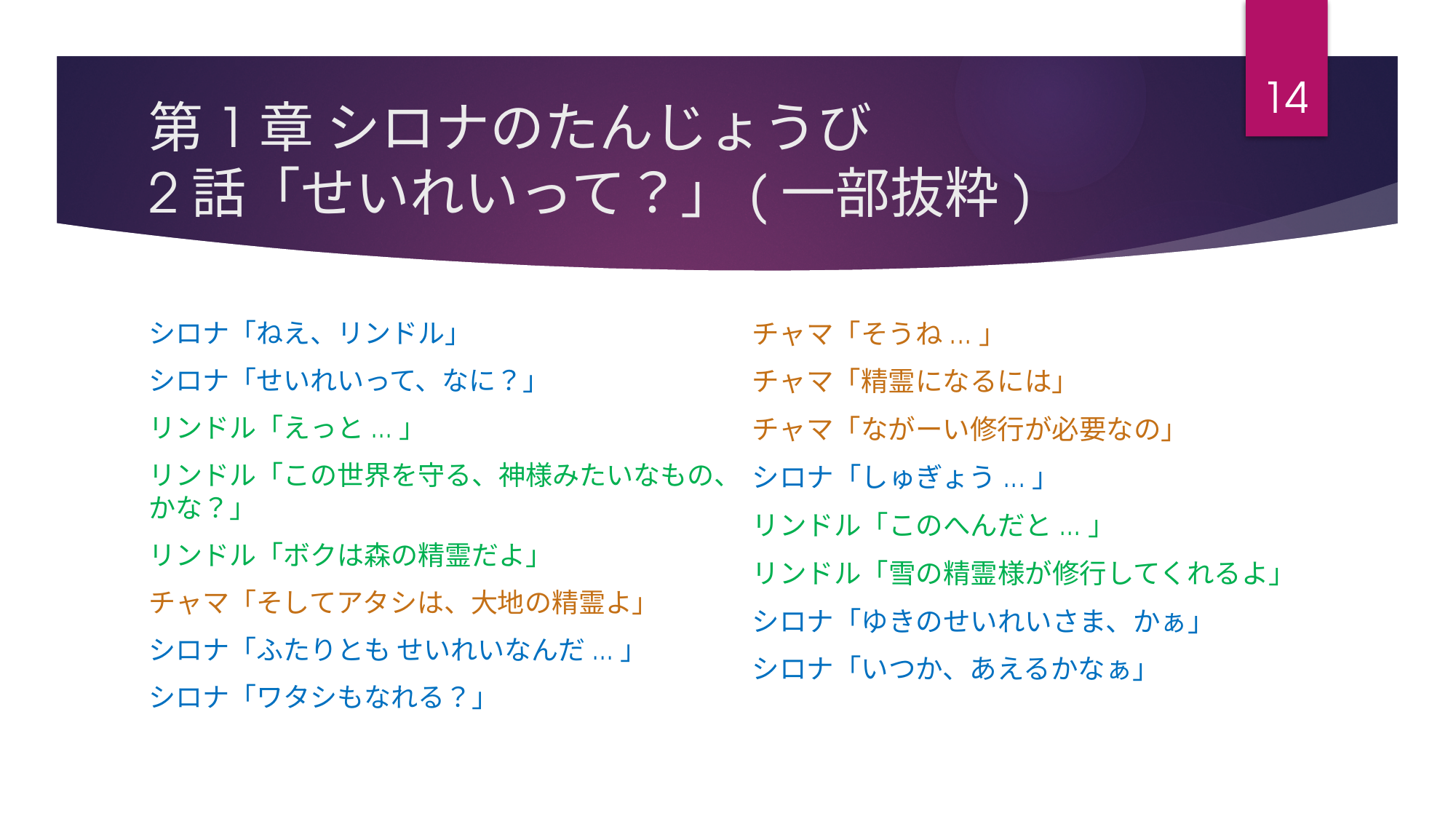

14
# 第1章 シロナのたんじょうび 2話「せいれいって？」(一部抜粋)
シロナ「ねえ、リンドル」
シロナ「せいれいって、なに？」
リンドル「えっと...」
リンドル「この世界を守る、神様みたいなもの、かな？」
リンドル「ボクは森の精霊だよ」
チャマ「そしてアタシは、大地の精霊よ」
シロナ「ふたりとも せいれいなんだ...」
シロナ「ワタシもなれる？」

チャマ「そうね...」
チャマ「精霊になるには」
チャマ「ながーい修行が必要なの」
シロナ「しゅぎょう...」
リンドル「このへんだと...」
リンドル「雪の精霊様が修行してくれるよ」
シロナ「ゆきのせいれいさま、かぁ」
シロナ「いつか、あえるかなぁ」